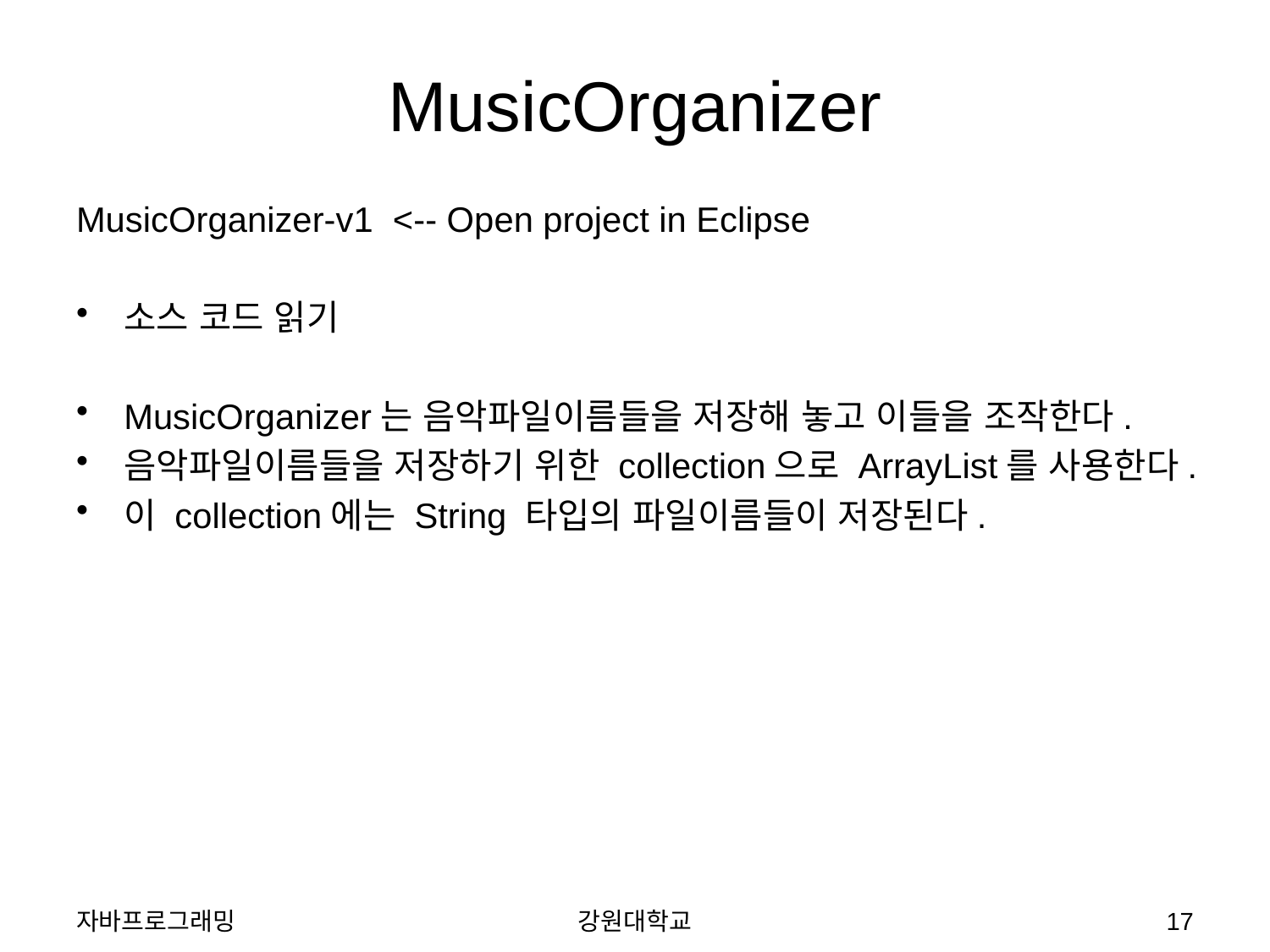

# MusicOrganizer
MusicOrganizer-v1  <-- Open project in Eclipse

소스 코드 읽기

MusicOrganizer는 음악파일이름들을 저장해 놓고 이들을 조작한다.
음악파일이름들을 저장하기 위한 collection으로 ArrayList를 사용한다.
이 collection에는 String 타입의 파일이름들이 저장된다.

자바프로그래밍
강원대학교
17